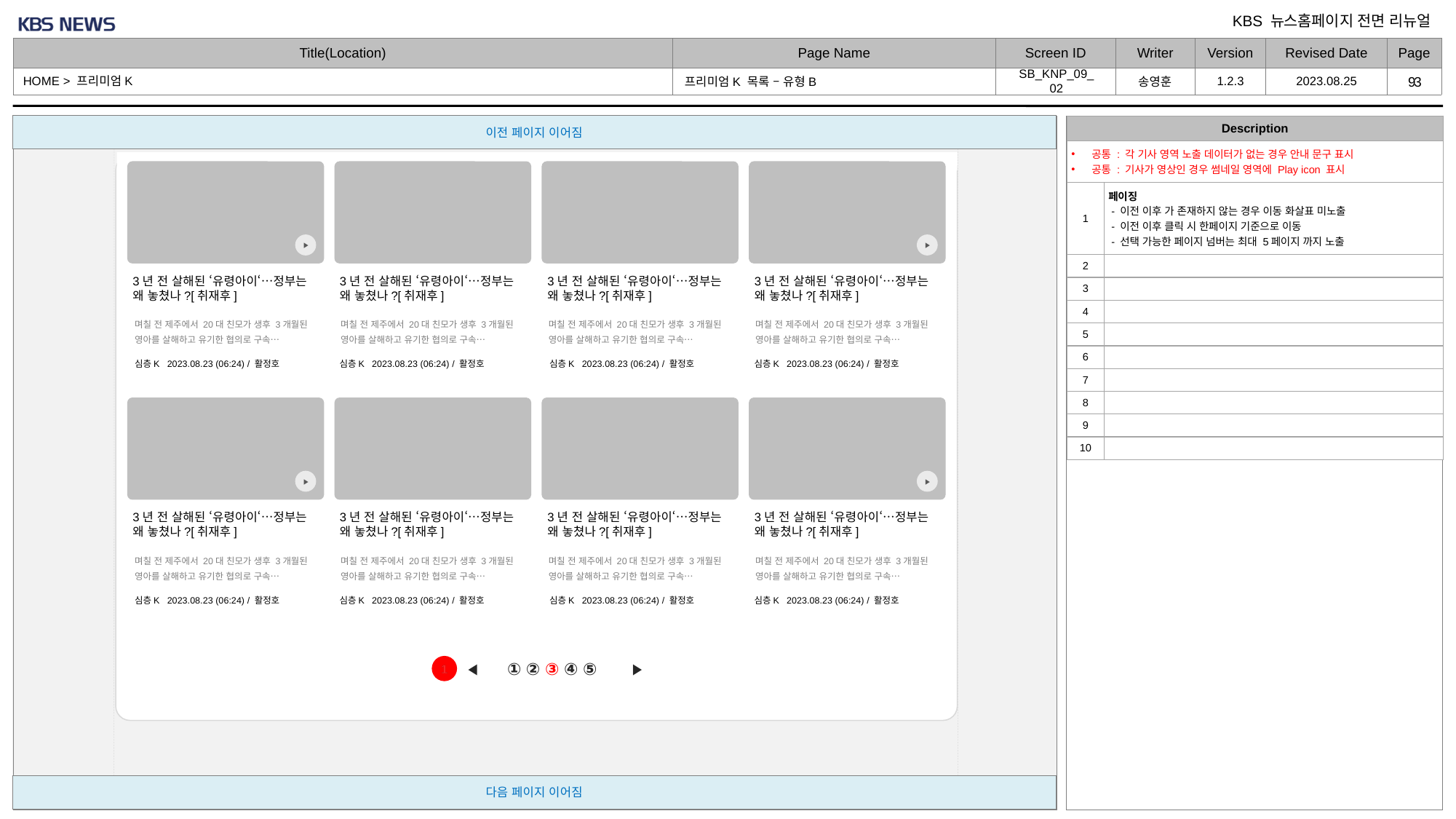

HOME > 프리미엄K
SB_KNP_09_02
# 프리미엄K 목록 – 유형B
| Description |  |
| --- | --- |
| 공통 : 각 기사 영역 노출 데이터가 없는 경우 안내 문구 표시 공통 : 기사가 영상인 경우 썸네일 영역에 Play icon 표시 |  |
| 1 | 페이징 - 이전 이후 가 존재하지 않는 경우 이동 화살표 미노출 - 이전 이후 클릭 시 한페이지 기준으로 이동 - 선택 가능한 페이지 넘버는 최대 5페이지 까지 노출 |
| 2 |  |
| 3 |  |
| 4 |  |
| 5 |  |
| 6 |  |
| 7 |  |
| 8 |  |
| 9 |  |
| 10 |  |

 ▶
 ▶
3년 전 살해된 ‘유령아이‘…정부는 왜 놓쳤나?[취재후]
3년 전 살해된 ‘유령아이‘…정부는 왜 놓쳤나?[취재후]
3년 전 살해된 ‘유령아이‘…정부는 왜 놓쳤나?[취재후]
3년 전 살해된 ‘유령아이‘…정부는 왜 놓쳤나?[취재후]
며칠 전 제주에서 20대 친모가 생후 3개월된 영아를 살해하고 유기한 협의로 구속…
며칠 전 제주에서 20대 친모가 생후 3개월된 영아를 살해하고 유기한 협의로 구속…
며칠 전 제주에서 20대 친모가 생후 3개월된 영아를 살해하고 유기한 협의로 구속…
며칠 전 제주에서 20대 친모가 생후 3개월된 영아를 살해하고 유기한 협의로 구속…
심층K   2023.08.23 (06:24) / 활정호
심층K   2023.08.23 (06:24) / 활정호
심층K   2023.08.23 (06:24) / 활정호
심층K   2023.08.23 (06:24) / 활정호

 ▶
 ▶
3년 전 살해된 ‘유령아이‘…정부는 왜 놓쳤나?[취재후]
3년 전 살해된 ‘유령아이‘…정부는 왜 놓쳤나?[취재후]
3년 전 살해된 ‘유령아이‘…정부는 왜 놓쳤나?[취재후]
3년 전 살해된 ‘유령아이‘…정부는 왜 놓쳤나?[취재후]
며칠 전 제주에서 20대 친모가 생후 3개월된 영아를 살해하고 유기한 협의로 구속…
며칠 전 제주에서 20대 친모가 생후 3개월된 영아를 살해하고 유기한 협의로 구속…
며칠 전 제주에서 20대 친모가 생후 3개월된 영아를 살해하고 유기한 협의로 구속…
며칠 전 제주에서 20대 친모가 생후 3개월된 영아를 살해하고 유기한 협의로 구속…
심층K   2023.08.23 (06:24) / 활정호
심층K   2023.08.23 (06:24) / 활정호
심층K   2023.08.23 (06:24) / 활정호
심층K   2023.08.23 (06:24) / 활정호
◀
① ② ③ ④ ⑤
▶
1